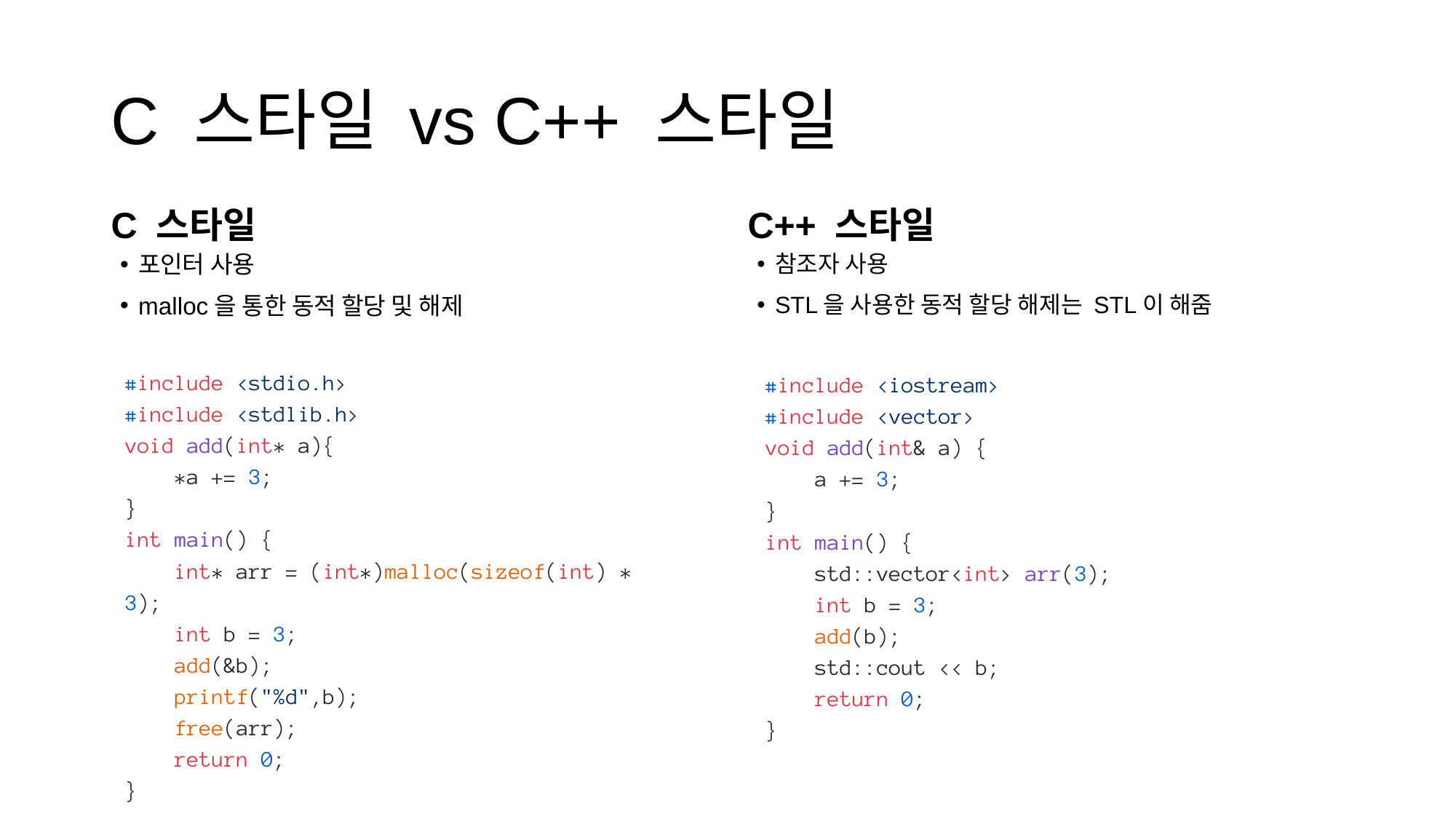

# C 스타일 vs C++ 스타일
C 스타일
C++ 스타일
포인터 사용
malloc을 통한 동적 할당 및 해제

참조자 사용
STL을 사용한 동적 할당 해제는 STL이 해줌

#include <stdio.h>
#include <stdlib.h>
void add(int* a){
    *a += 3;
}
int main() {
    int* arr = (int*)malloc(sizeof(int) * 3);
    int b = 3;
    add(&b);
    printf("%d",b);
    free(arr);
    return 0;
}
#include <iostream>
#include <vector>
void add(int& a) {
    a += 3;
}
int main() {
    std::vector<int> arr(3);
    int b = 3;
    add(b);
    std::cout << b;
    return 0;
}